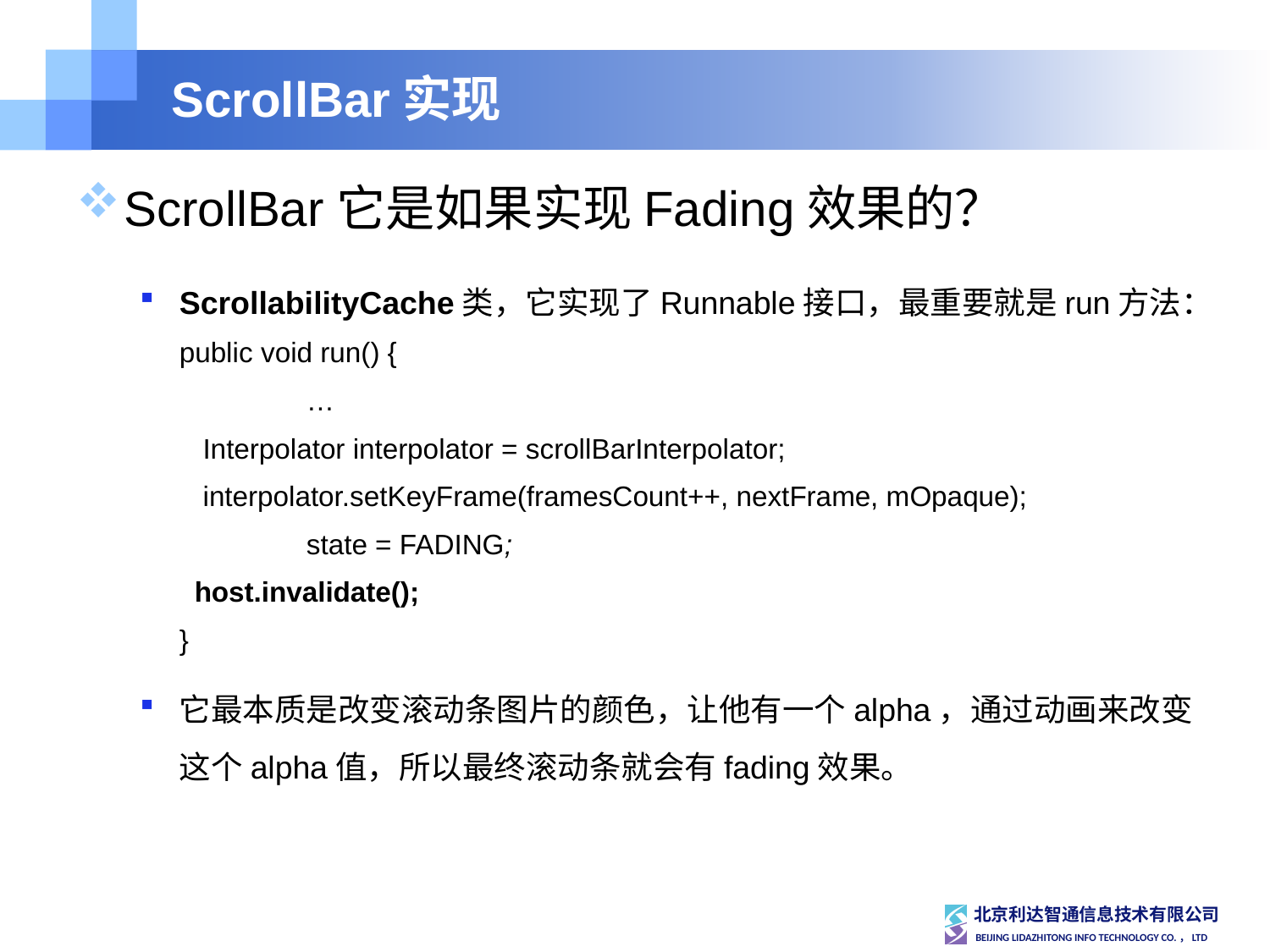

# ScrollBar实现
ScrollBar它是如果实现Fading效果的？
ScrollabilityCache类，它实现了Runnable接口，最重要就是run方法：
	public void run() {
		…
	   Interpolator interpolator = scrollBarInterpolator;
	   interpolator.setKeyFrame(framesCount++, nextFrame, mOpaque);
	 	state = FADING;
       host.invalidate();
	}
它最本质是改变滚动条图片的颜色，让他有一个alpha，通过动画来改变这个alpha值，所以最终滚动条就会有fading效果。